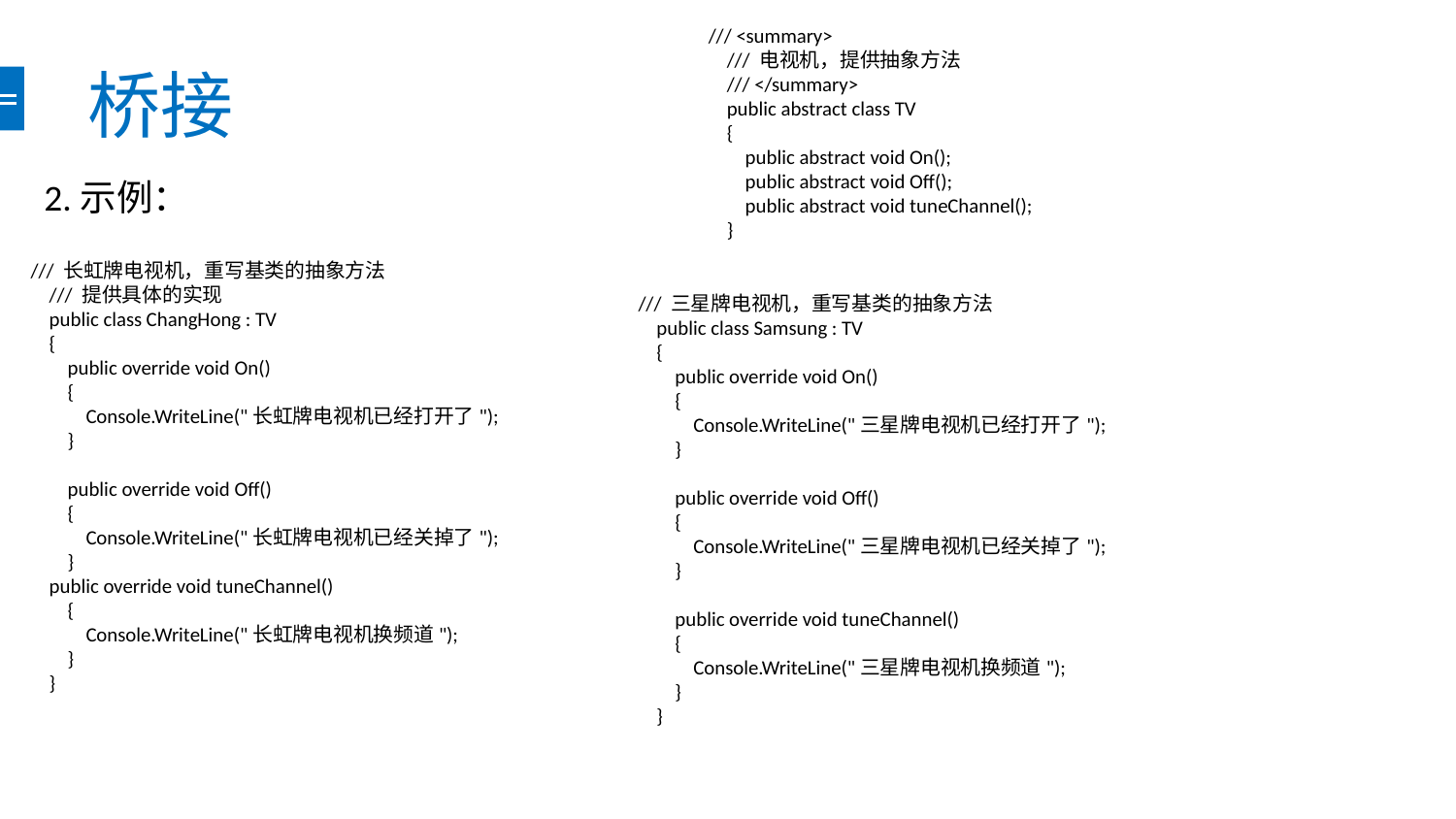

/// <summary>
    /// 电视机，提供抽象方法
    /// </summary>
    public abstract class TV
    {
        public abstract void On();
        public abstract void Off();
        public abstract void tuneChannel();
    }

# 桥接
2.示例：
/// 长虹牌电视机，重写基类的抽象方法
    /// 提供具体的实现
    public class ChangHong : TV
    {
        public override void On()
        {
            Console.WriteLine("长虹牌电视机已经打开了");
        }

        public override void Off()
        {
            Console.WriteLine("长虹牌电视机已经关掉了");
        }
    public override void tuneChannel()
        {
            Console.WriteLine("长虹牌电视机换频道");
        }
    }

/// 三星牌电视机，重写基类的抽象方法
    public class Samsung : TV
    {
        public override void On()
        {
            Console.WriteLine("三星牌电视机已经打开了");
        }

        public override void Off()
        {
            Console.WriteLine("三星牌电视机已经关掉了");
        }

        public override void tuneChannel()
        {
            Console.WriteLine("三星牌电视机换频道");
        }
    }